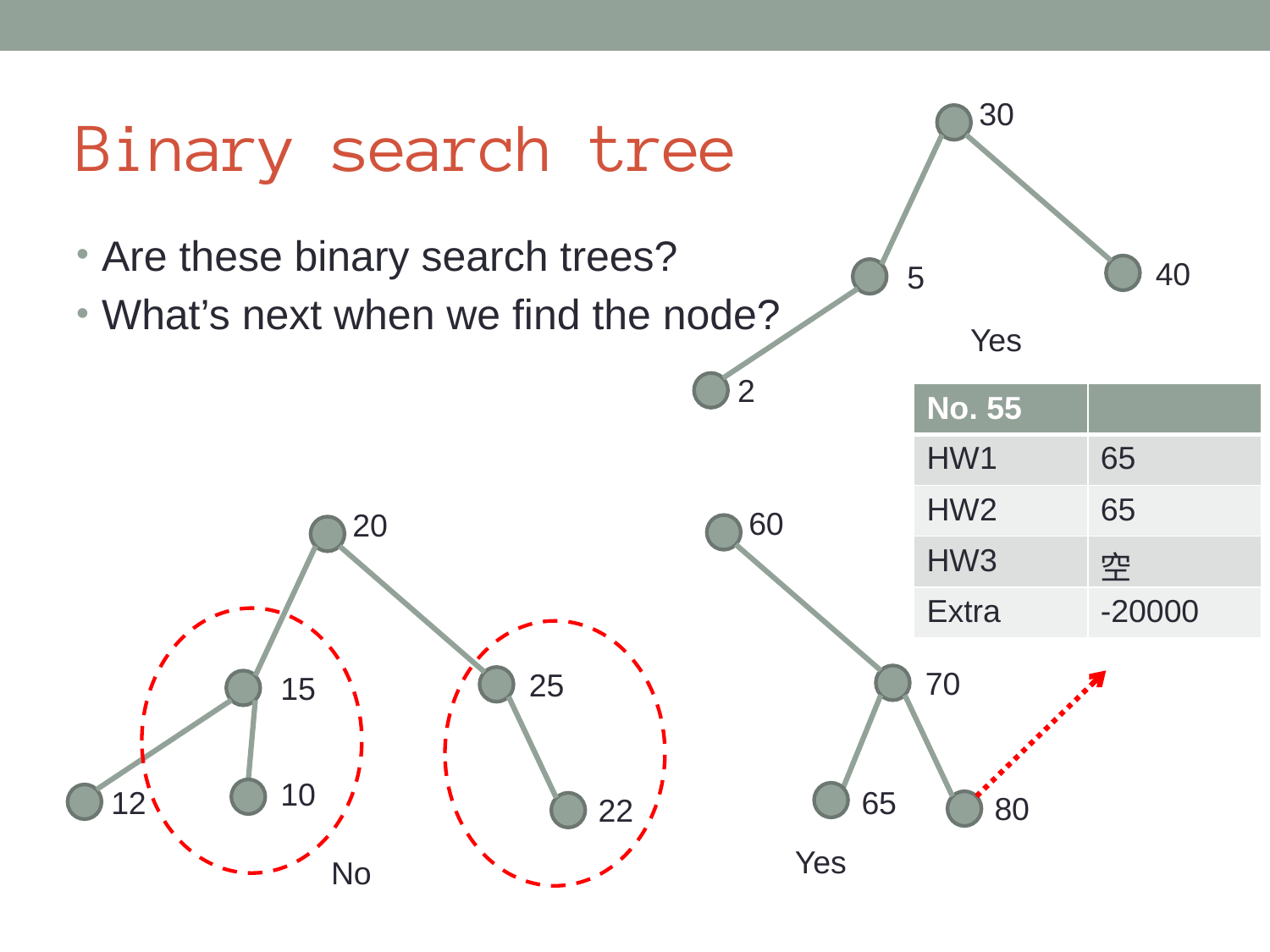

# Binary search tree
30

Are these binary search trees?
What’s next when we find the node?
40
5

Yes
2

| No. 55 |  |
| --- | --- |
| HW1 | 65 |
| HW2 | 65 |
| HW3 | 空 |
| Extra | -20000 |
60
20

70
25
15

10
65
12

80

22

Yes
No